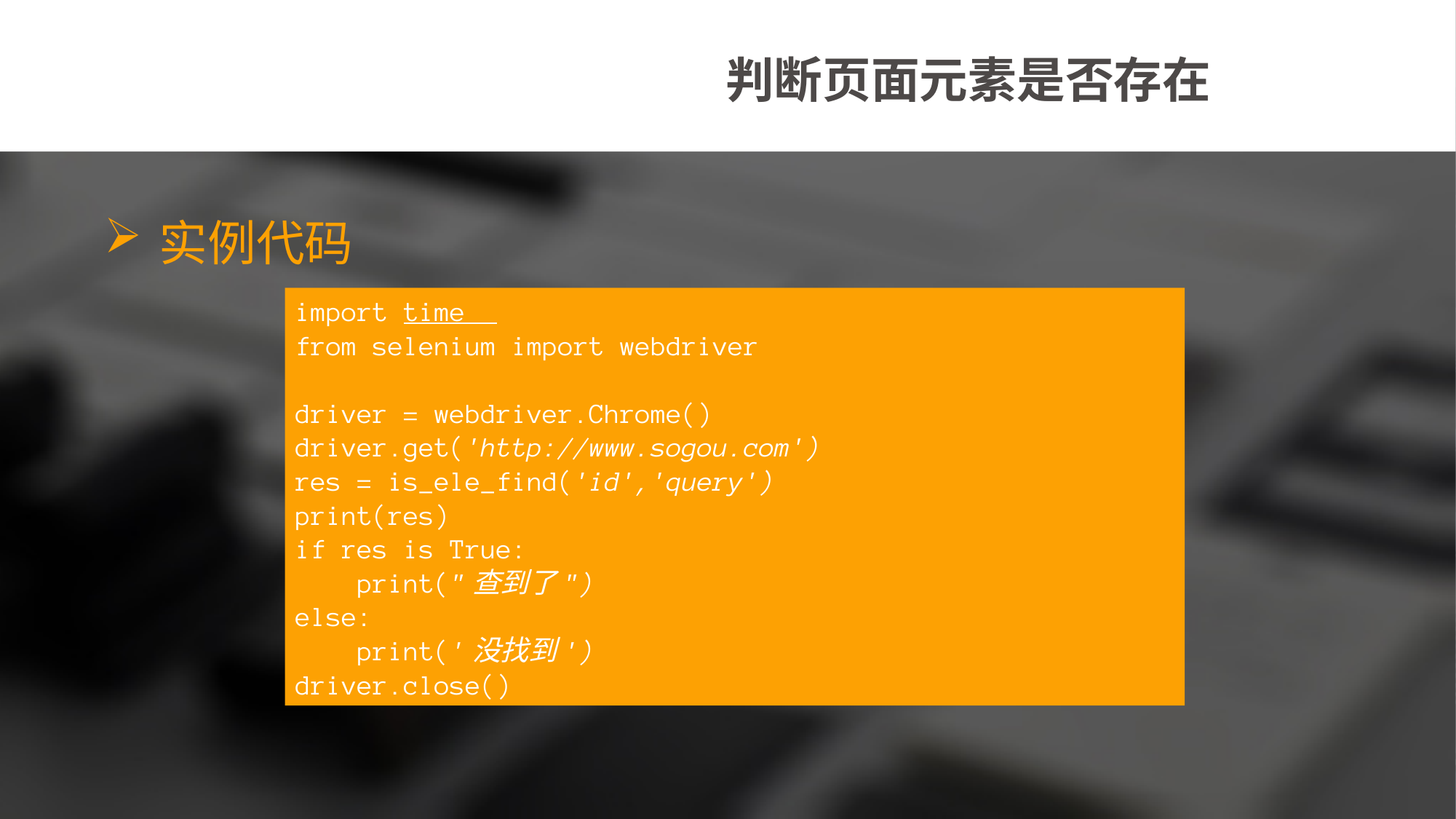

判断页面元素是否存在
实例代码
import time
from selenium import webdriver

driver = webdriver.Chrome()
driver.get('http://www.sogou.com')
res = is_ele_find('id','query')
print(res)
if res is True:
    print("查到了")
else:
    print('没找到')
driver.close()